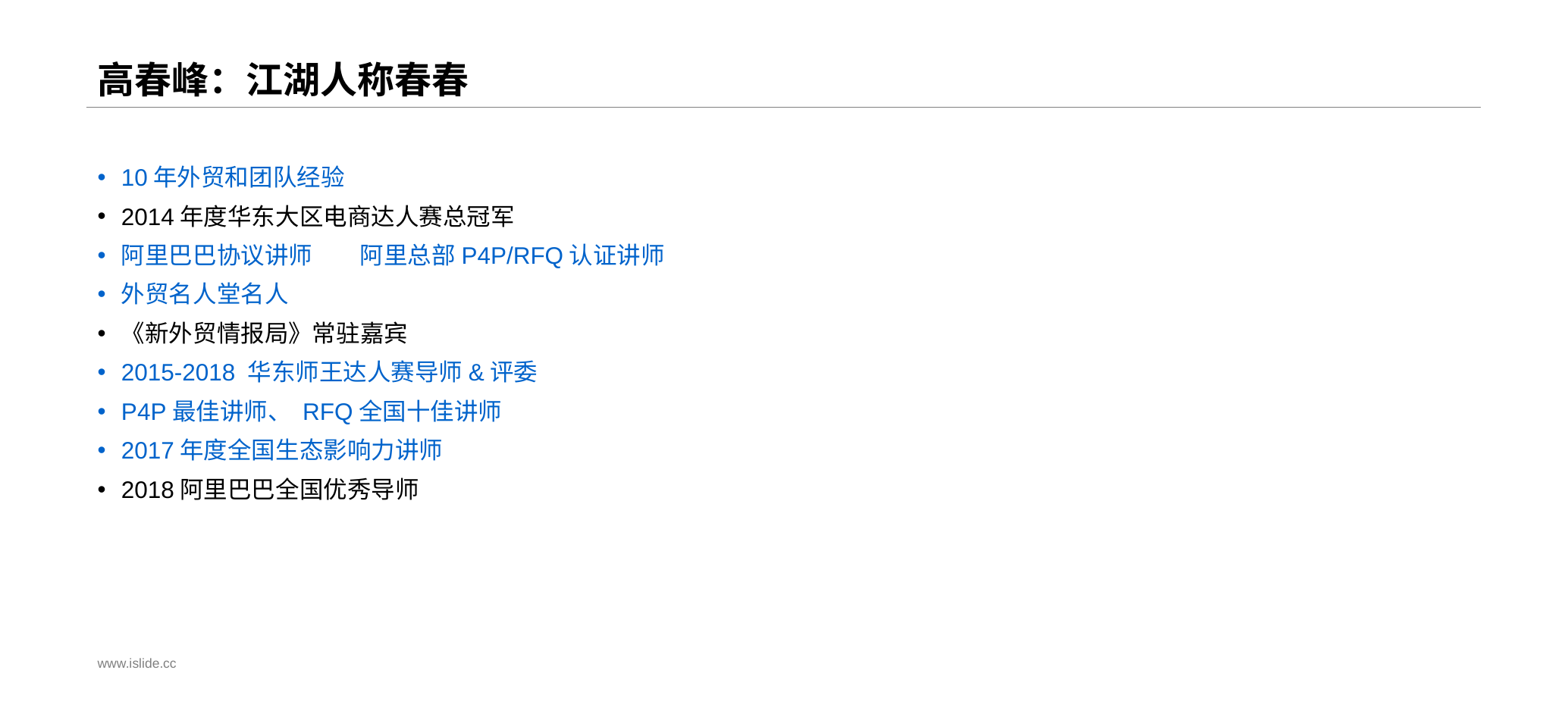

# 高春峰：江湖人称春春

10年外贸和团队经验
2014年度华东大区电商达人赛总冠军
阿里巴巴协议讲师         阿里总部P4P/RFQ认证讲师
外贸名人堂名人
《新外贸情报局》常驻嘉宾
2015-2018 华东师王达人赛导师&评委
P4P最佳讲师、 RFQ全国十佳讲师
2017年度全国生态影响力讲师
2018阿里巴巴全国优秀导师
www.islide.cc
2